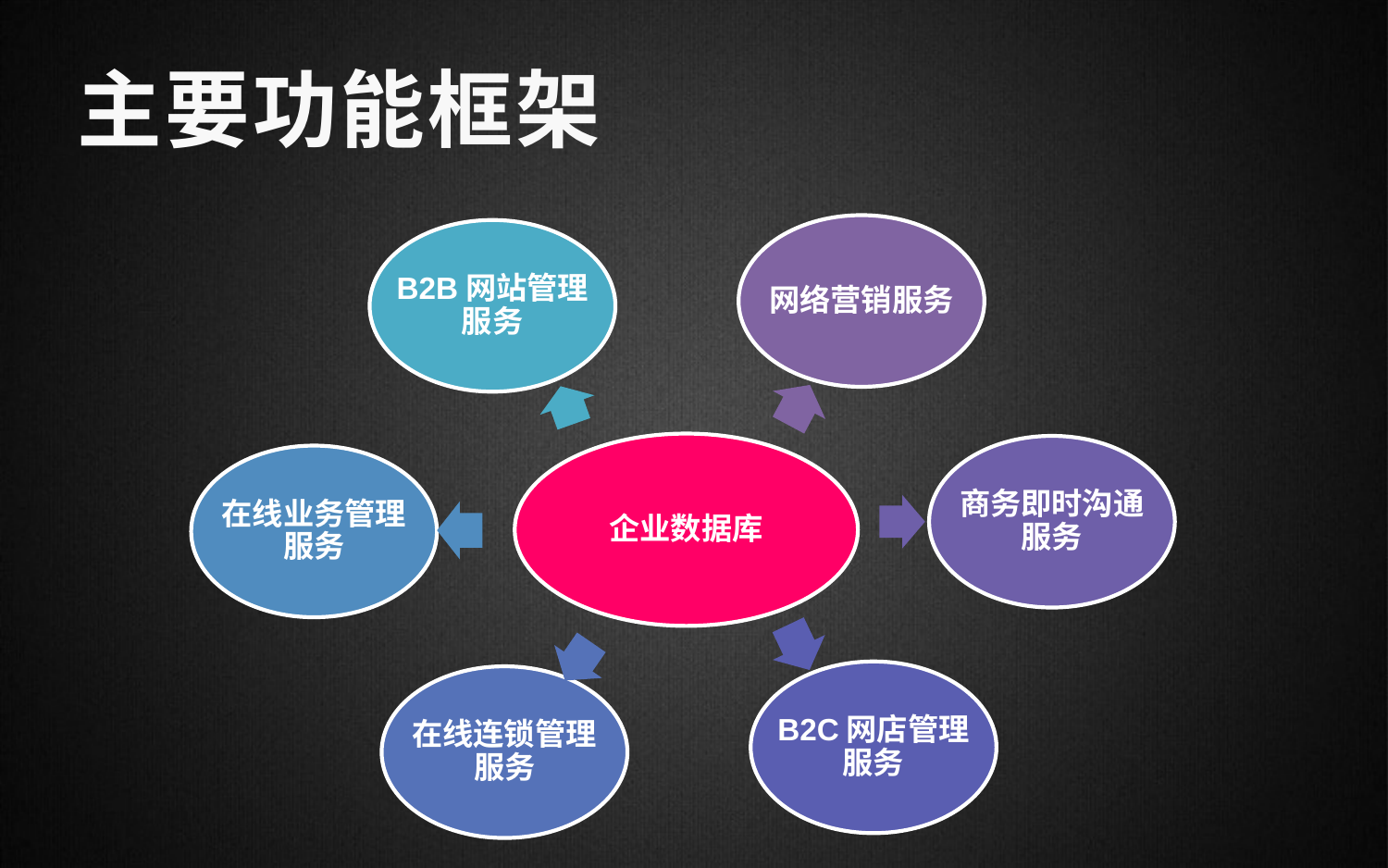

# 主要功能框架
网络营销服务
B2B网站管理服务

企业数据库
商务即时沟通服务
在线业务管理服务
B2C网店管理服务
在线连锁管理服务